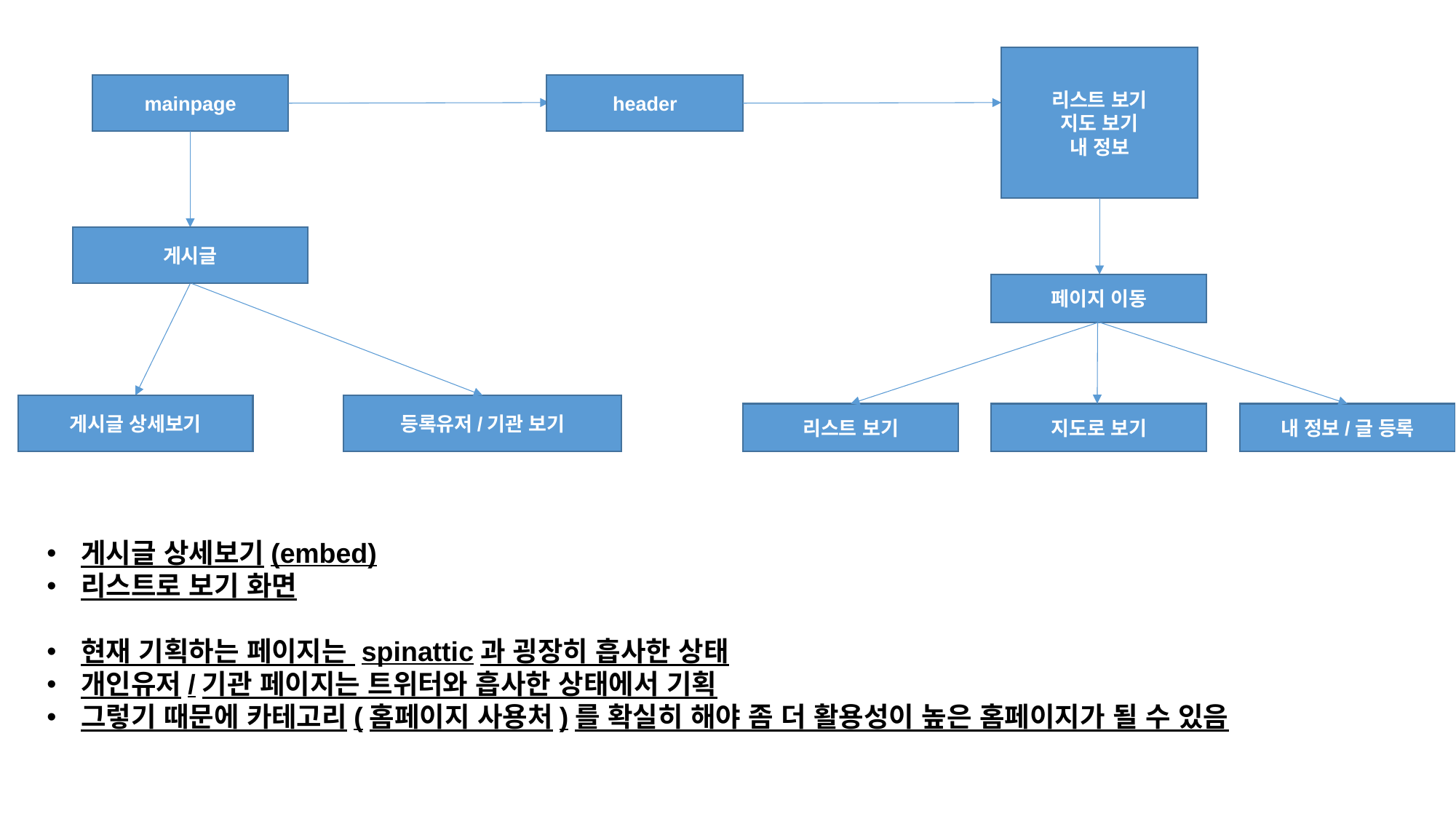

리스트 보기
지도 보기
내 정보
mainpage
header
게시글
페이지 이동
게시글 상세보기
등록유저/기관 보기
리스트 보기
지도로 보기
내 정보/글 등록
게시글 상세보기(embed)
리스트로 보기 화면

현재 기획하는 페이지는 spinattic과 굉장히 흡사한 상태
개인유저/기관 페이지는 트위터와 흡사한 상태에서 기획
그렇기 때문에 카테고리(홈페이지 사용처)를 확실히 해야 좀 더 활용성이 높은 홈페이지가 될 수 있음